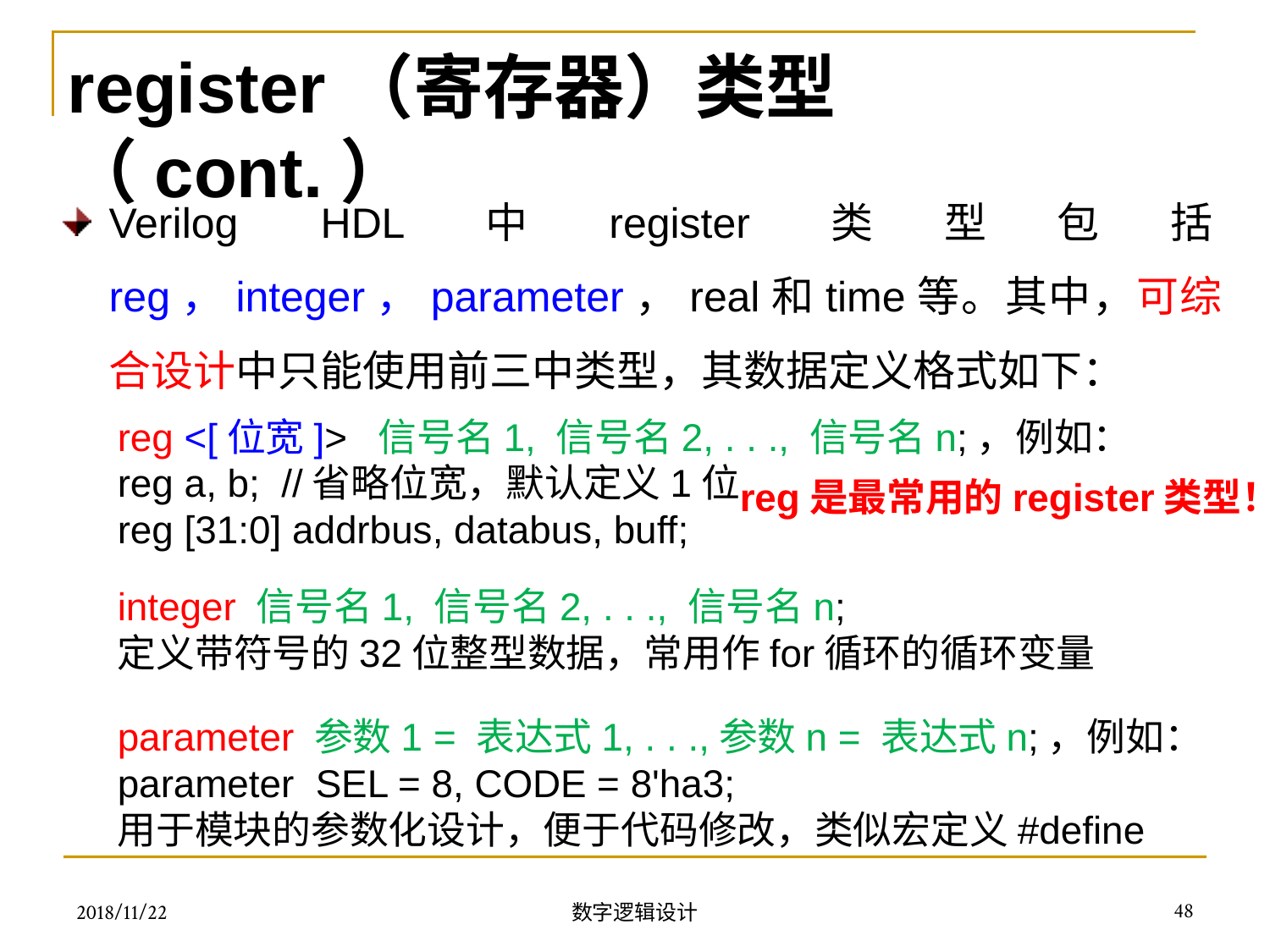

register（寄存器）类型（cont.）
Verilog HDL中register类型包括reg，integer，parameter，real和time等。其中，可综合设计中只能使用前三中类型，其数据定义格式如下：
reg <[位宽]>  信号名1, 信号名2, . . ., 信号名n;，例如：
reg a, b;  //省略位宽，默认定义1位
reg [31:0] addrbus, databus, buff;
reg是最常用的register类型！
integer 信号名1, 信号名2, . . ., 信号名n;
定义带符号的32位整型数据，常用作for循环的循环变量
parameter 参数1 = 表达式1, . . .,参数n = 表达式n;，例如：
parameter  SEL = 8, CODE = 8'ha3;
用于模块的参数化设计，便于代码修改，类似宏定义#define
2018/11/22
48
数字逻辑设计